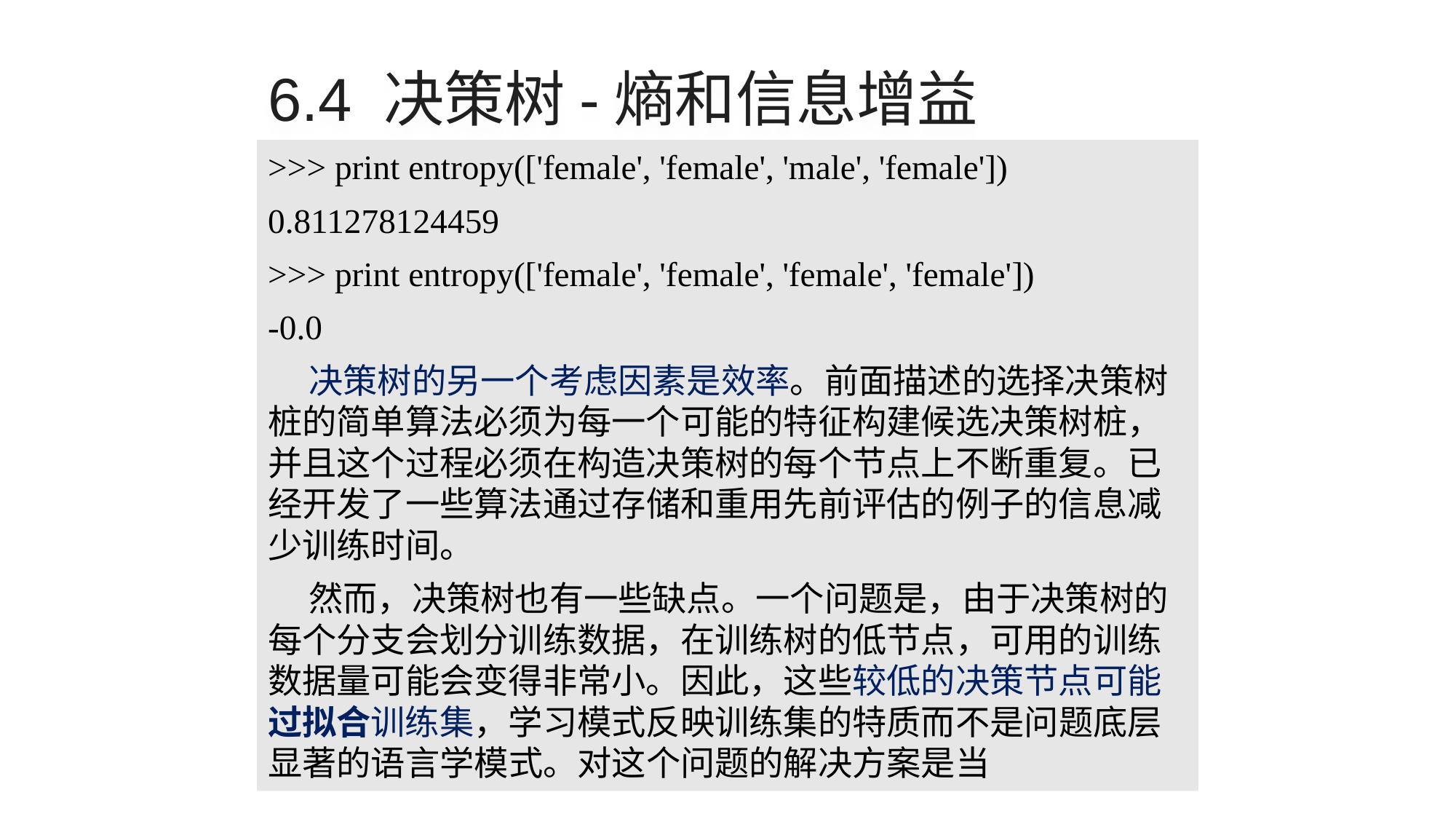

# 6.4 决策树-熵和信息增益
>>> print entropy(['female', 'female', 'male', 'female'])
0.811278124459
>>> print entropy(['female', 'female', 'female', 'female'])
-0.0
决策树的另一个考虑因素是效率。前面描述的选择决策树桩的简单算法必须为每一个可能的特征构建候选决策树桩，并且这个过程必须在构造决策树的每个节点上不断重复。已经开发了一些算法通过存储和重用先前评估的例子的信息减少训练时间。
然而，决策树也有一些缺点。一个问题是，由于决策树的每个分支会划分训练数据，在训练树的低节点，可用的训练数据量可能会变得非常小。因此，这些较低的决策节点可能过拟合训练集，学习模式反映训练集的特质而不是问题底层显著的语言学模式。对这个问题的解决方案是当